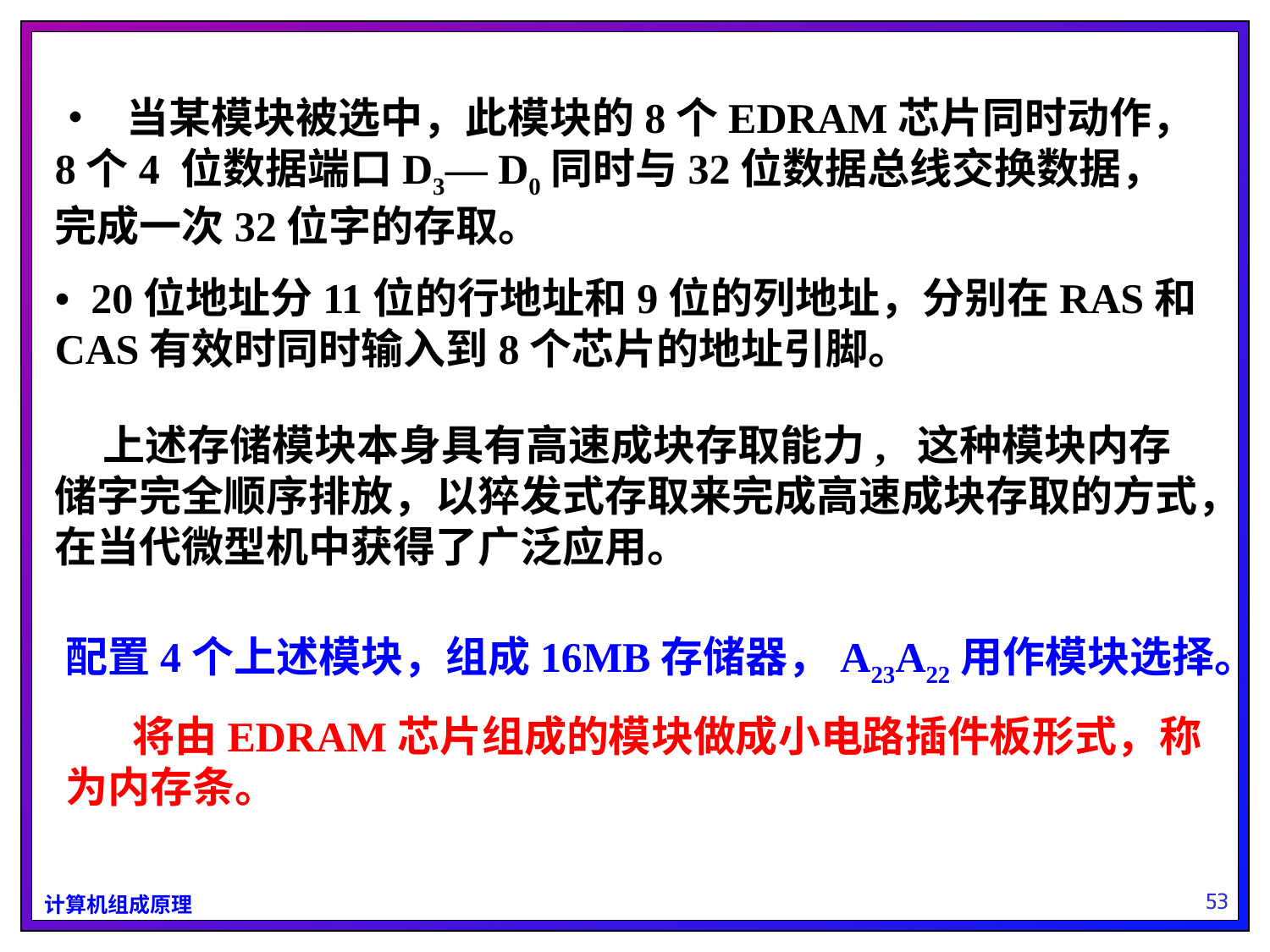

•  当某模块被选中，此模块的8个EDRAM芯片同时动作，8个4 位数据端口D3— D0同时与32位数据总线交换数据，完成一次32位字的存取。
•  20位地址分11位的行地址和9位的列地址，分别在RAS和CAS有效时同时输入到8个芯片的地址引脚。
    上述存储模块本身具有高速成块存取能力,  这种模块内存储字完全顺序排放，以猝发式存取来完成高速成块存取的方式，在当代微型机中获得了广泛应用。
配置4个上述模块，组成16MB存储器，A23A22用作模块选择。
      将由EDRAM芯片组成的模块做成小电路插件板形式，称为内存条。